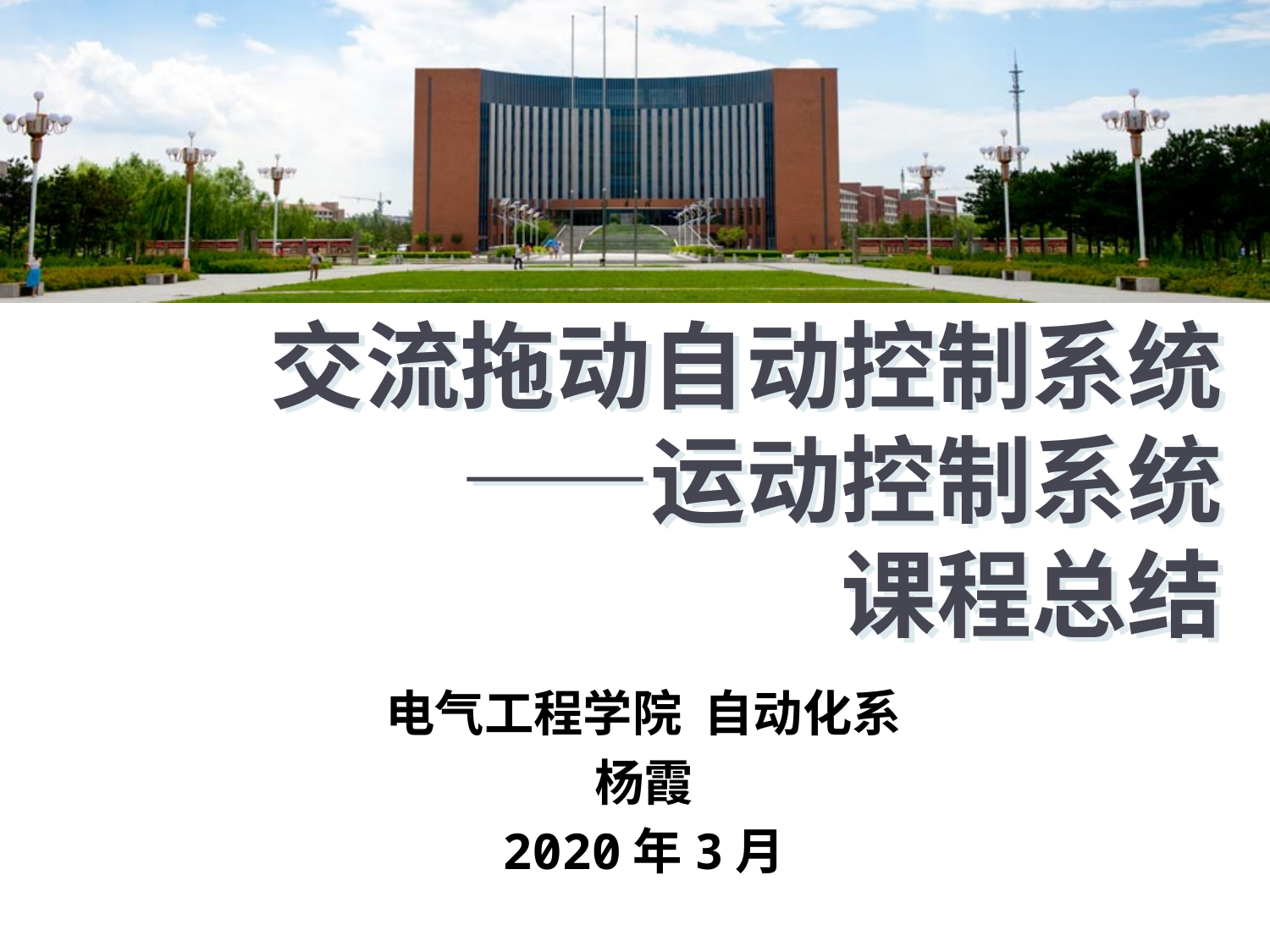

# 交流拖动自动控制系统 ——运动控制系统 课程总结
电气工程学院  自动化系
杨霞
2020年3月